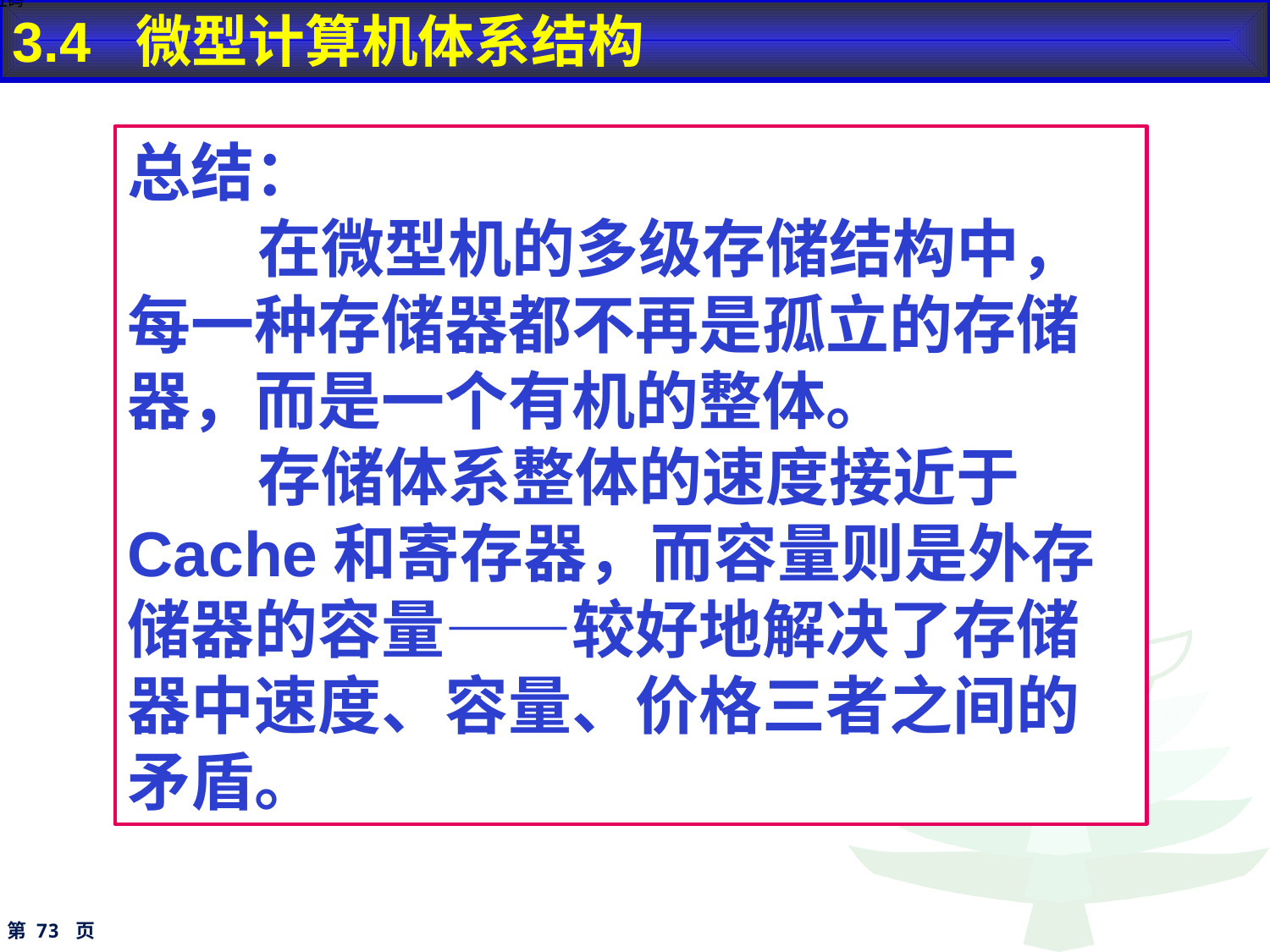

3.4  微型计算机体系结构

地址码
总结：
        在微型机的多级存储结构中，每一种存储器都不再是孤立的存储器，而是一个有机的整体。
        存储体系整体的速度接近于Cache和寄存器，而容量则是外存储器的容量——较好地解决了存储器中速度、容量、价格三者之间的矛盾。